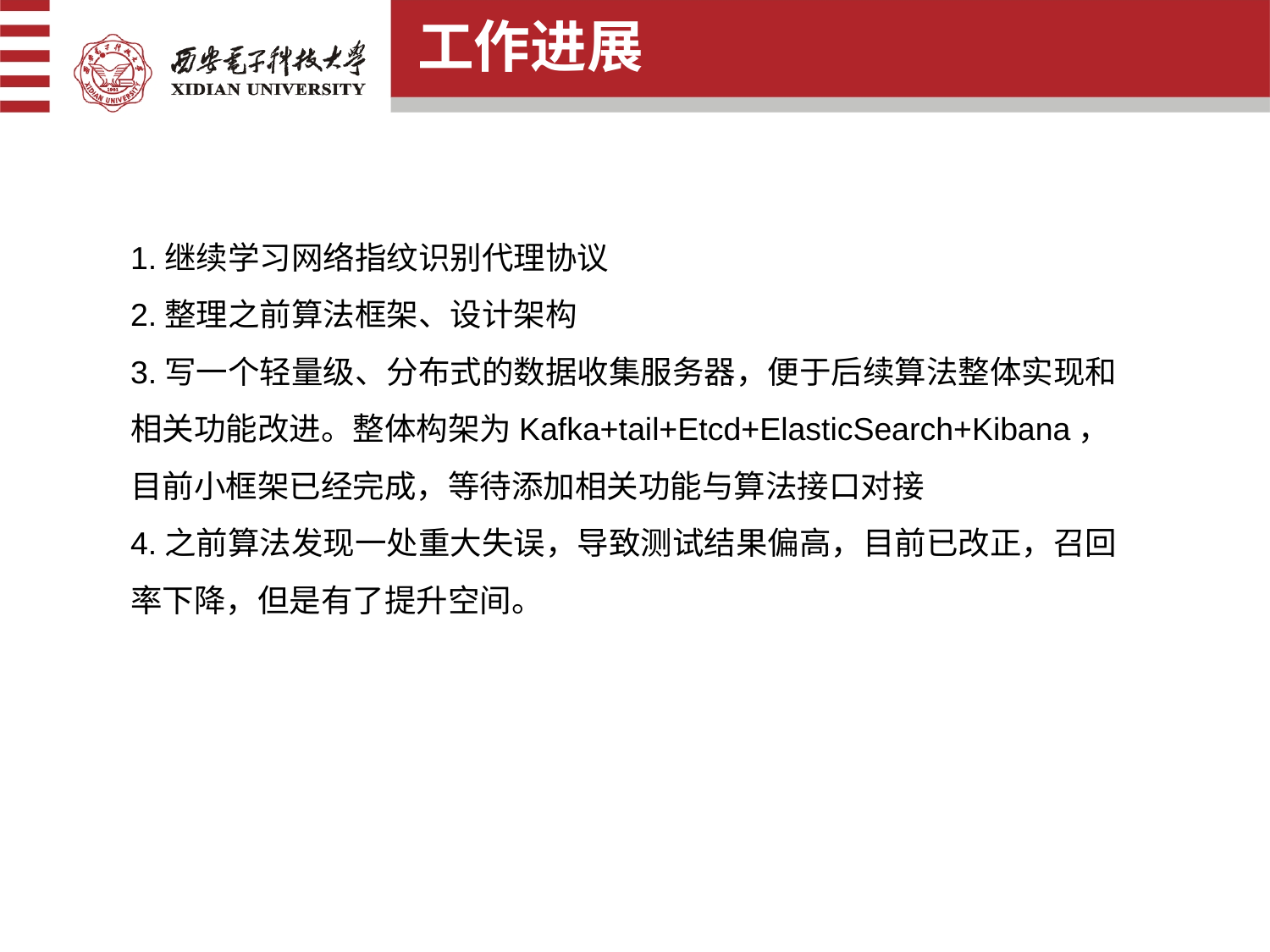

工作进展
1.继续学习网络指纹识别代理协议
2.整理之前算法框架、设计架构
3.写一个轻量级、分布式的数据收集服务器，便于后续算法整体实现和相关功能改进。整体构架为Kafka+tail+Etcd+ElasticSearch+Kibana，目前小框架已经完成，等待添加相关功能与算法接口对接
4.之前算法发现一处重大失误，导致测试结果偏高，目前已改正，召回率下降，但是有了提升空间。